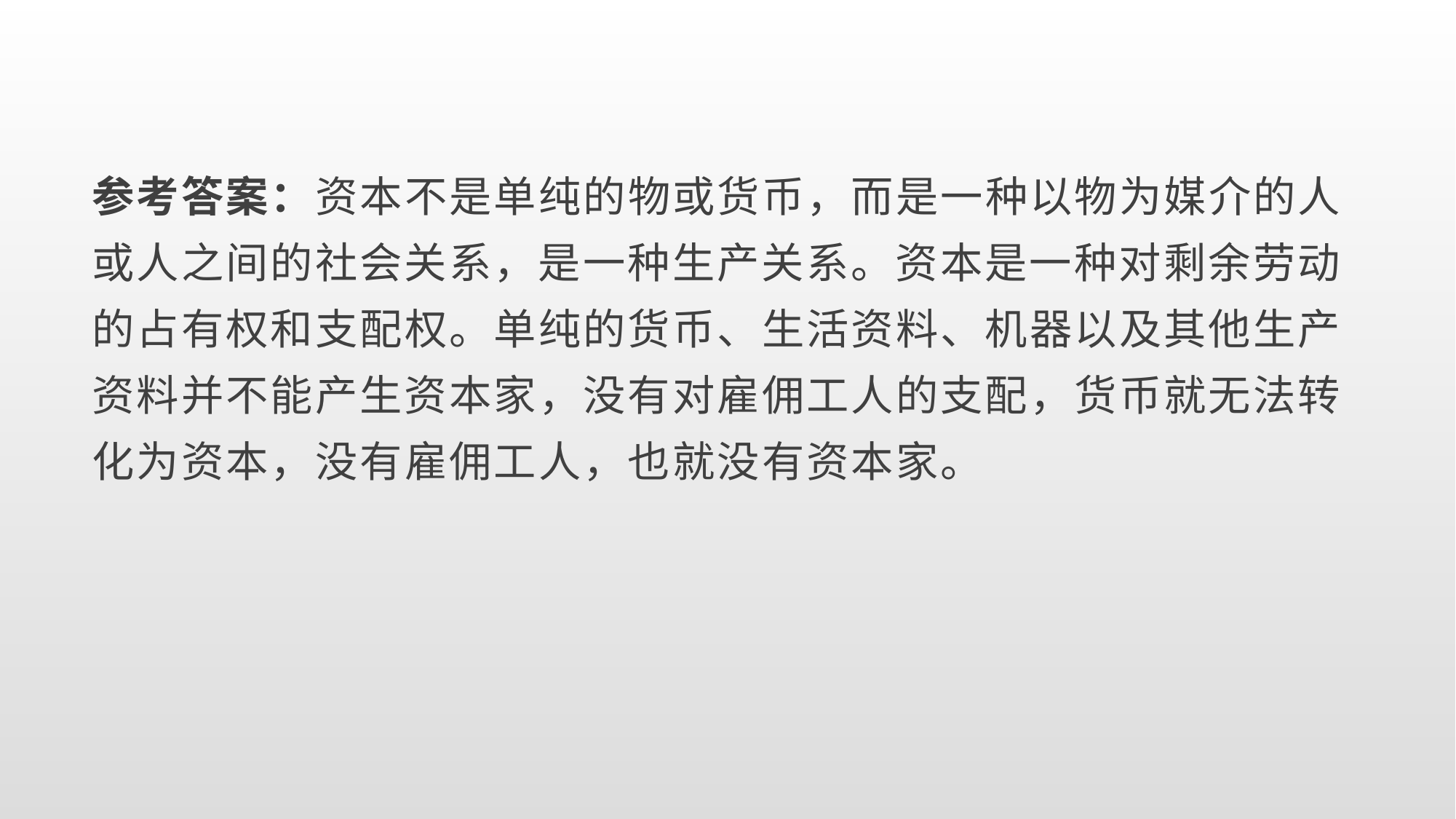

#
参考答案：资本不是单纯的物或货币，而是一种以物为媒介的人或人之间的社会关系，是一种生产关系。资本是一种对剩余劳动的占有权和支配权。单纯的货币、生活资料、机器以及其他生产资料并不能产生资本家，没有对雇佣工人的支配，货币就无法转化为资本，没有雇佣工人，也就没有资本家。